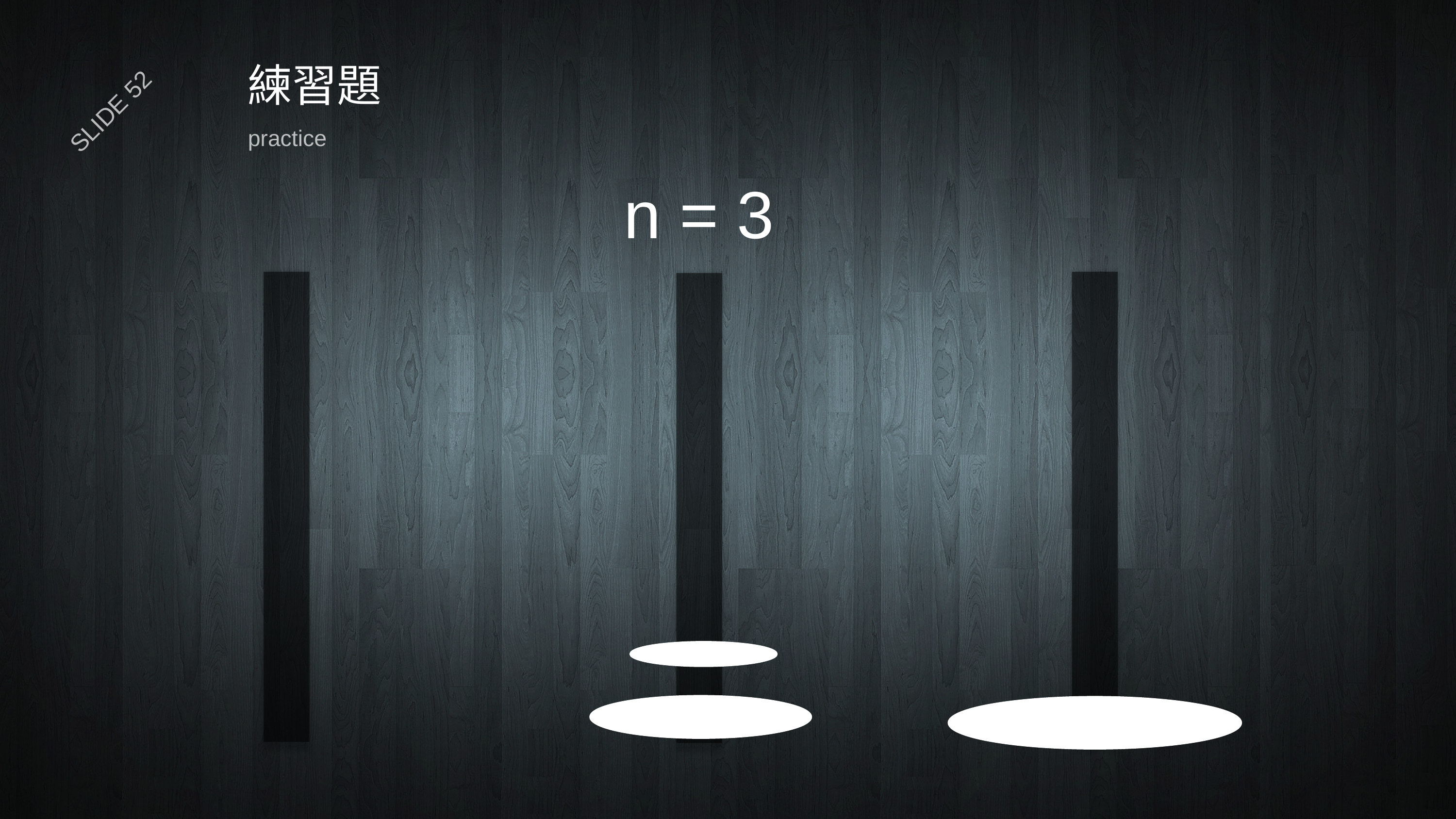

# 練習題
SLIDE 52
practice

n = 3